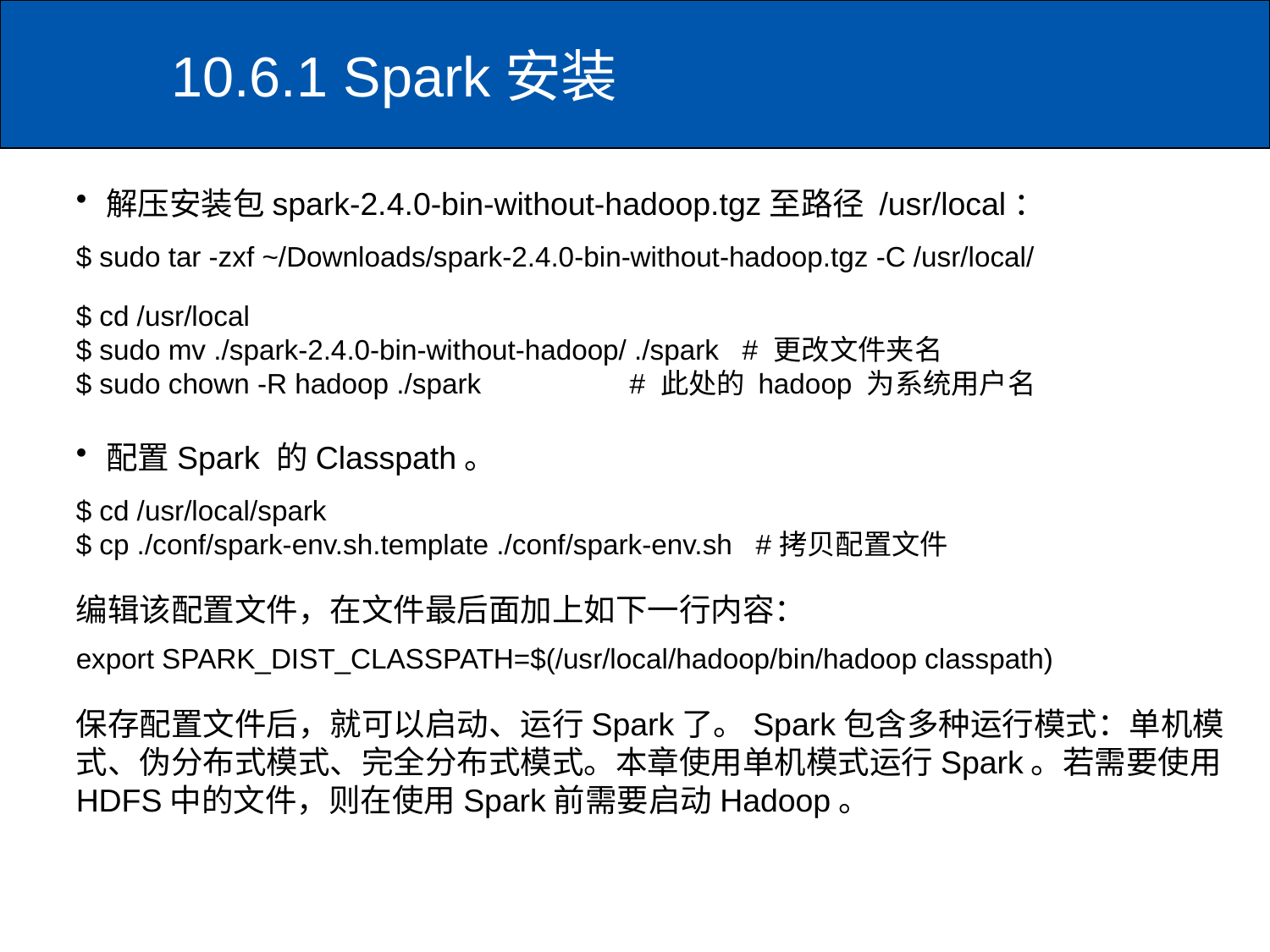

# 10.6.1 Spark安装
解压安装包spark-2.4.0-bin-without-hadoop.tgz至路径 /usr/local：

$ cd /usr/local
$ sudo mv ./spark-2.4.0-bin-without-hadoop/ ./spark   # 更改文件夹名
$ sudo chown -R hadoop ./spark                   # 此处的 hadoop 为系统用户名

配置Spark 的Classpath。

编辑该配置文件，在文件最后面加上如下一行内容：

保存配置文件后，就可以启动、运行Spark了。Spark包含多种运行模式：单机模式、伪分布式模式、完全分布式模式。本章使用单机模式运行Spark。若需要使用HDFS中的文件，则在使用Spark前需要启动Hadoop。
$ sudo tar -zxf ~/Downloads/spark-2.4.0-bin-without-hadoop.tgz -C /usr/local/
$ cd /usr/local/spark
$ cp ./conf/spark-env.sh.template ./conf/spark-env.sh   #拷贝配置文件
export SPARK_DIST_CLASSPATH=$(/usr/local/hadoop/bin/hadoop classpath)